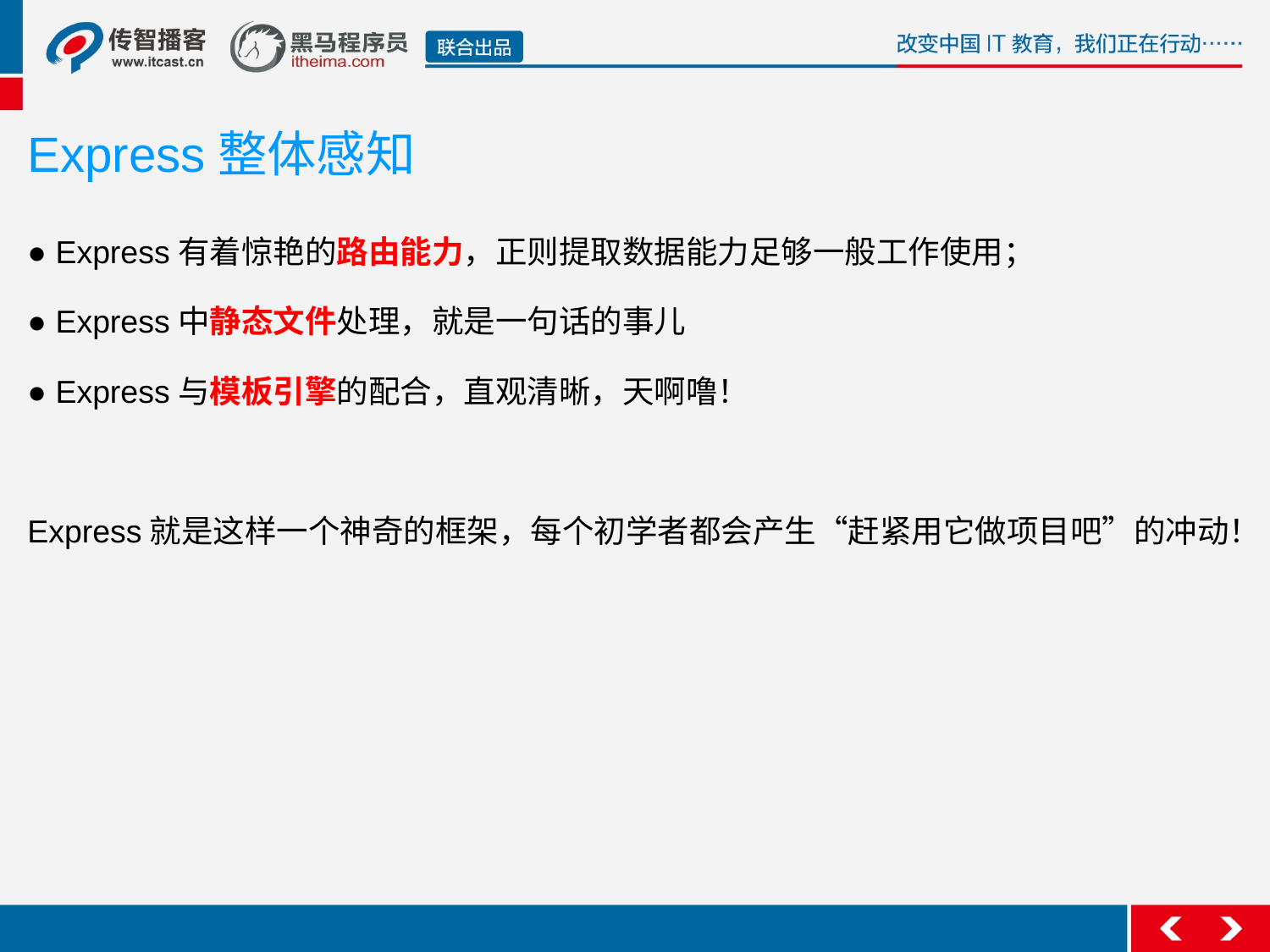

Express整体感知
● Express有着惊艳的路由能力，正则提取数据能力足够一般工作使用；
● Express中静态文件处理，就是一句话的事儿
● Express与模板引擎的配合，直观清晰，天啊噜！

Express就是这样一个神奇的框架，每个初学者都会产生“赶紧用它做项目吧”的冲动！